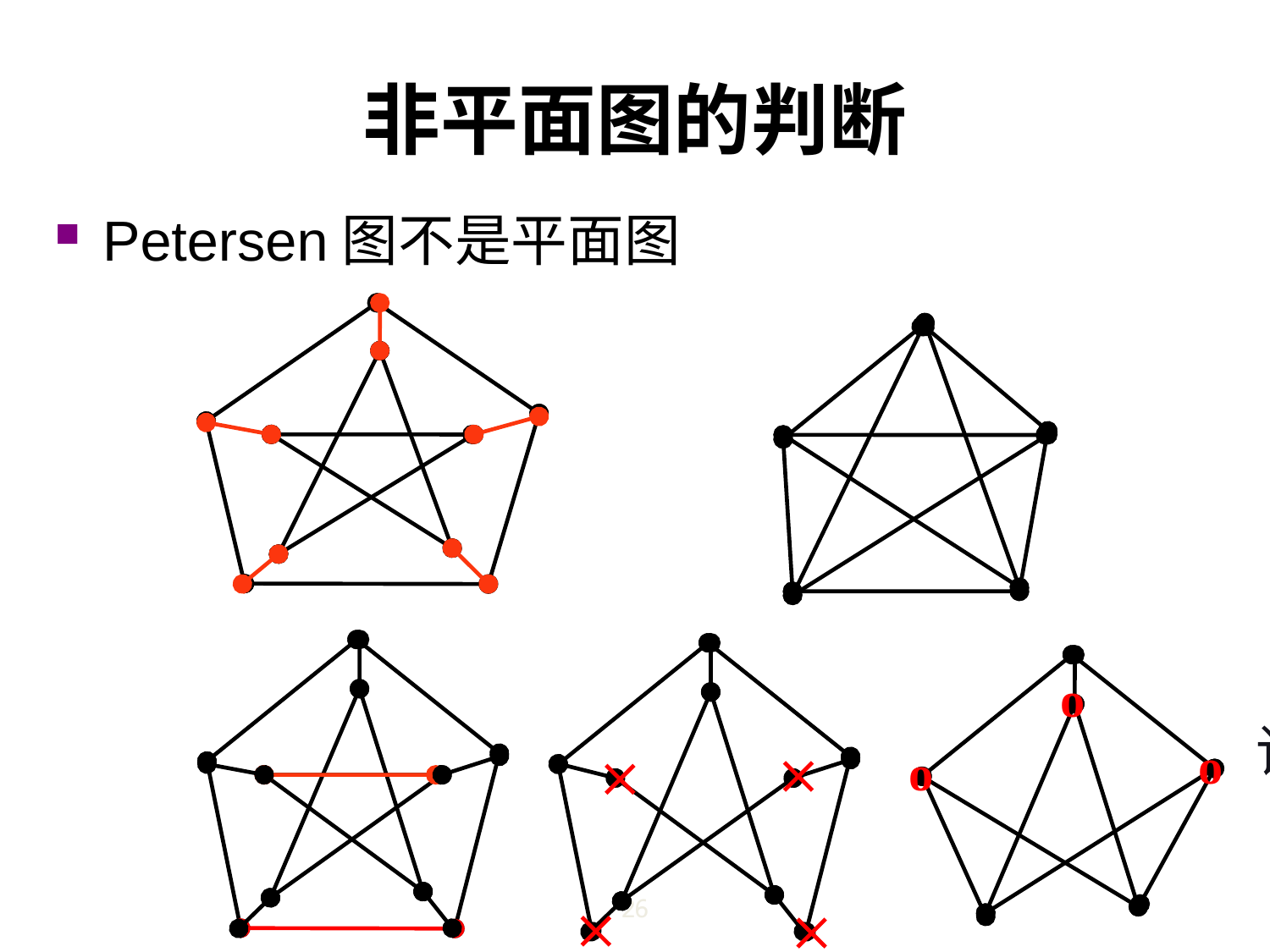

# 非平面图的判断
Petersen图不是平面图

o
请找一个Petersen图的子图与K3,3同胚
o
×
o
×

26
×
×